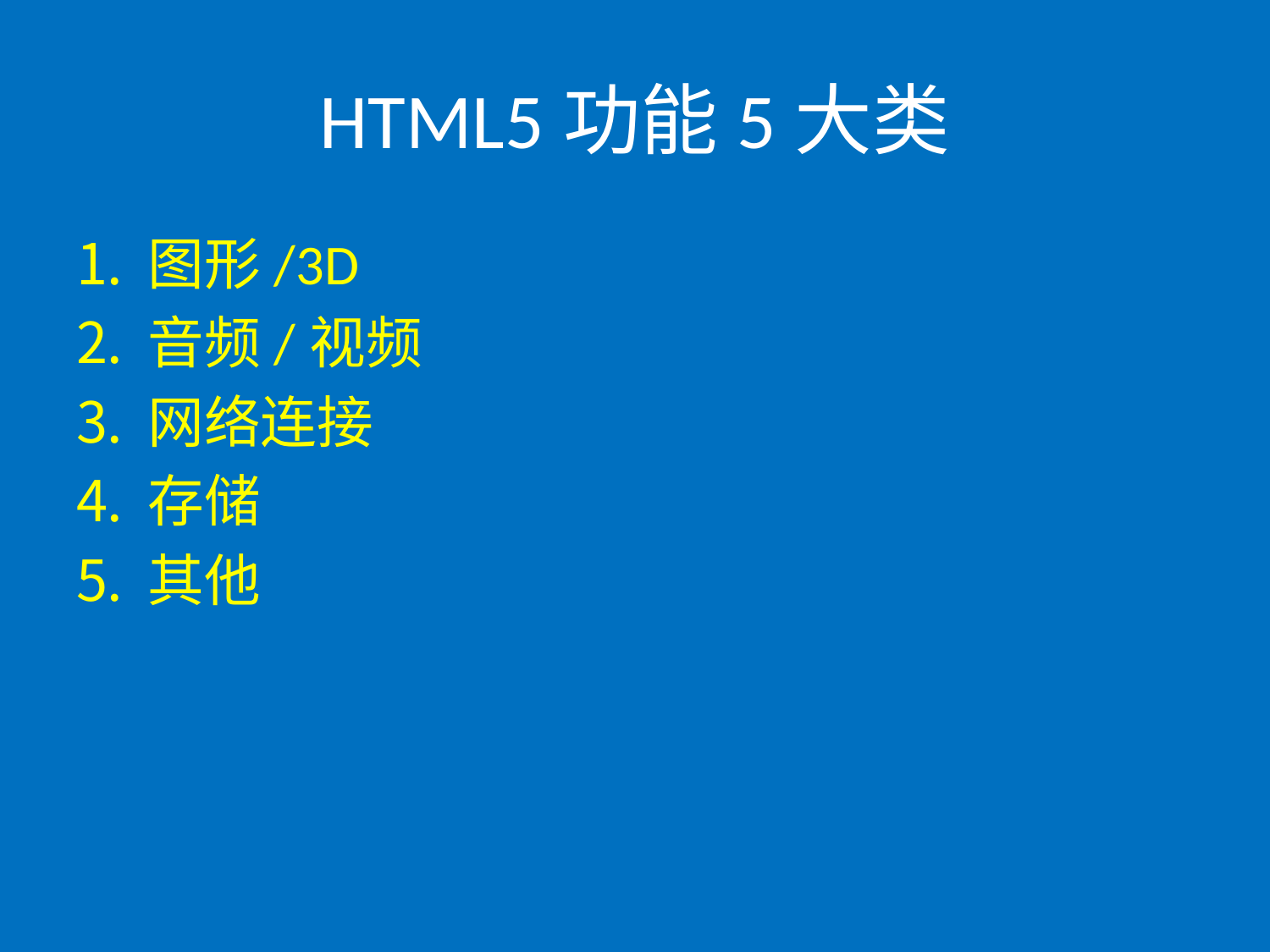

# HTML5功能5大类
图形/3D
音频/视频
网络连接
存储
其他